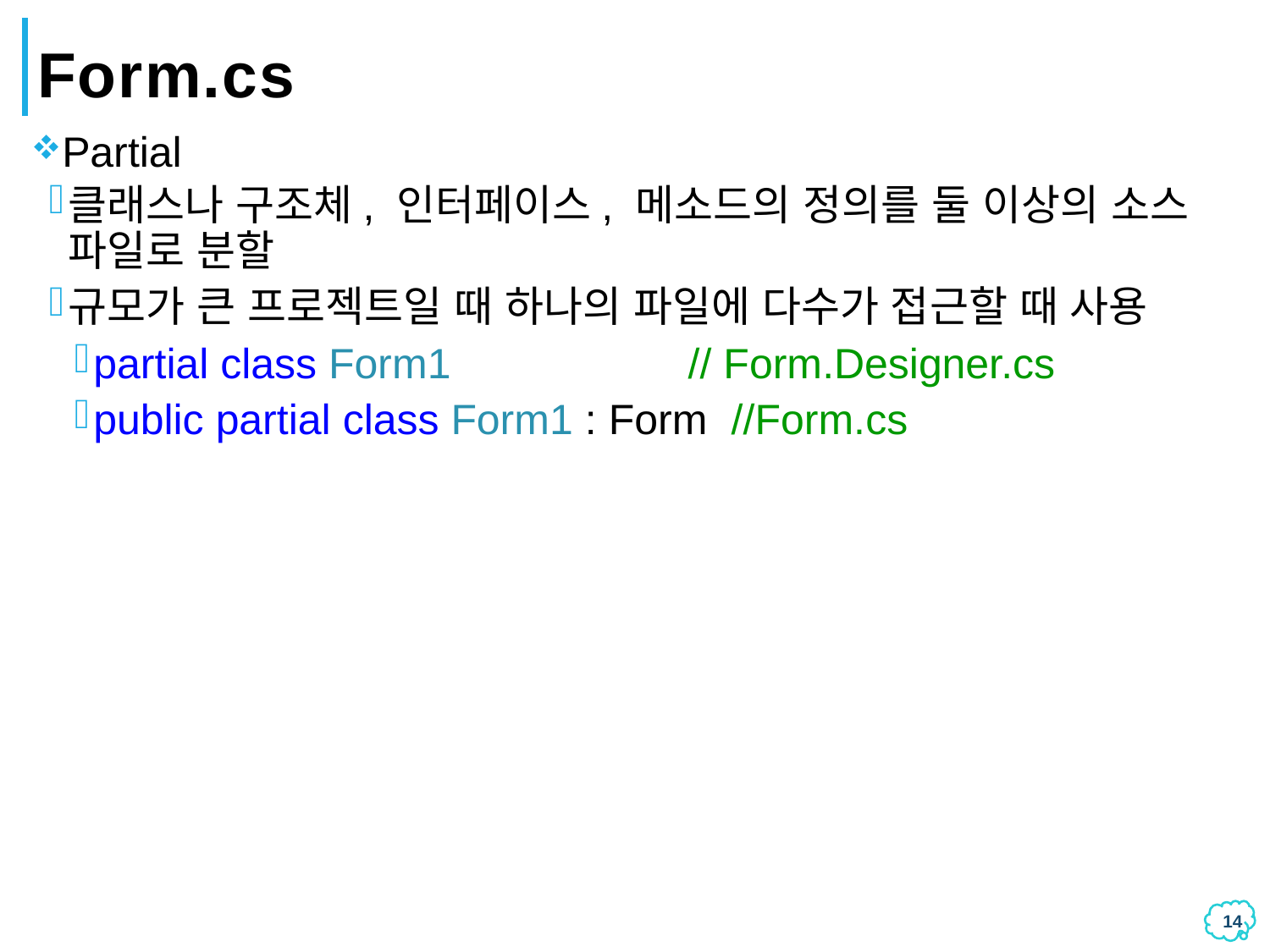

# Form.cs
Partial
클래스나 구조체, 인터페이스, 메소드의 정의를 둘 이상의 소스 파일로 분할
규모가 큰 프로젝트일 때 하나의 파일에 다수가 접근할 때 사용
partial class Form1                    // Form.Designer.cs
public partial class Form1 : Form  //Form.cs

14